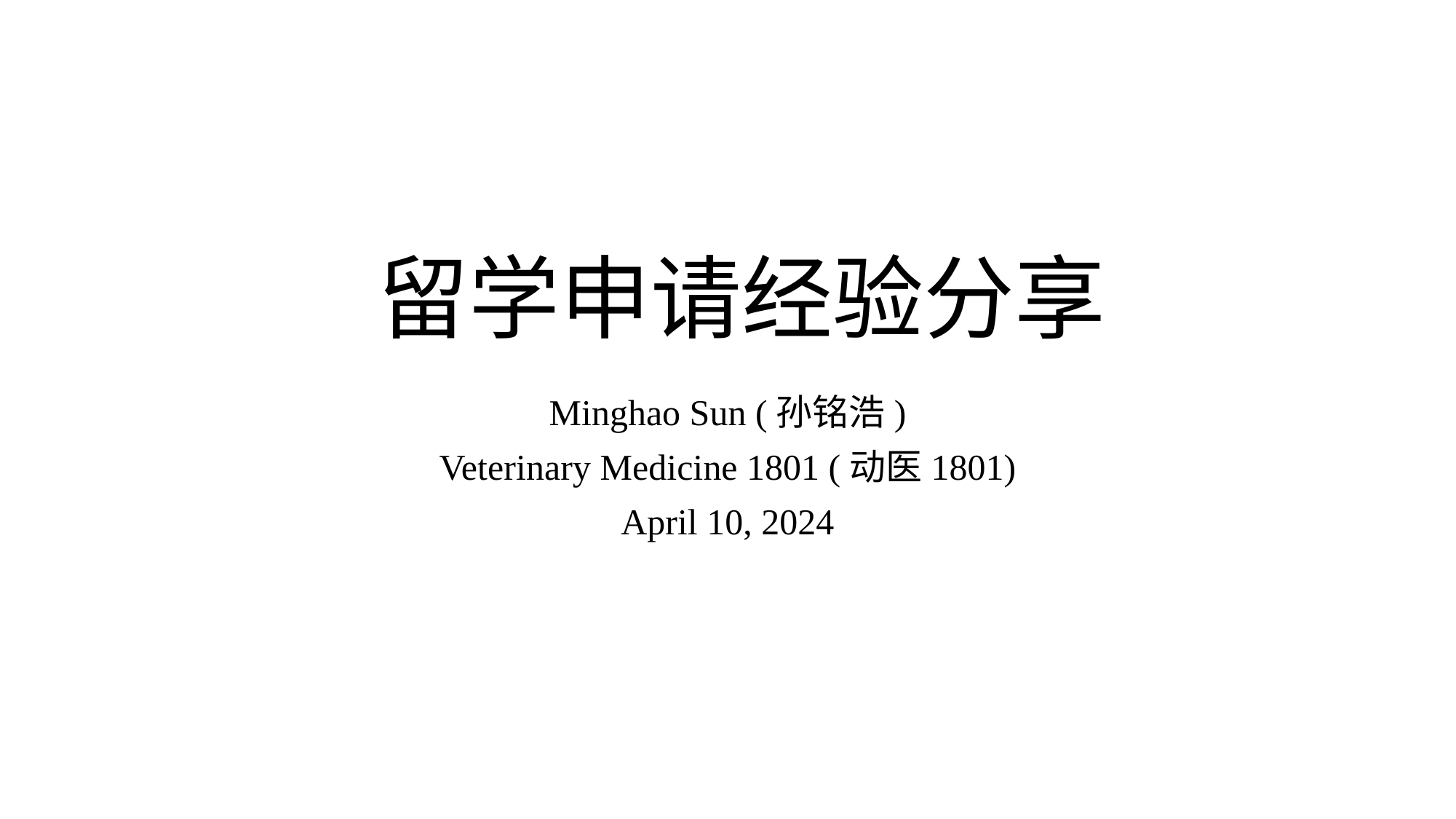

# 留学申请经验分享
Minghao Sun (孙铭浩)
Veterinary Medicine 1801 (动医1801)
April 10, 2024